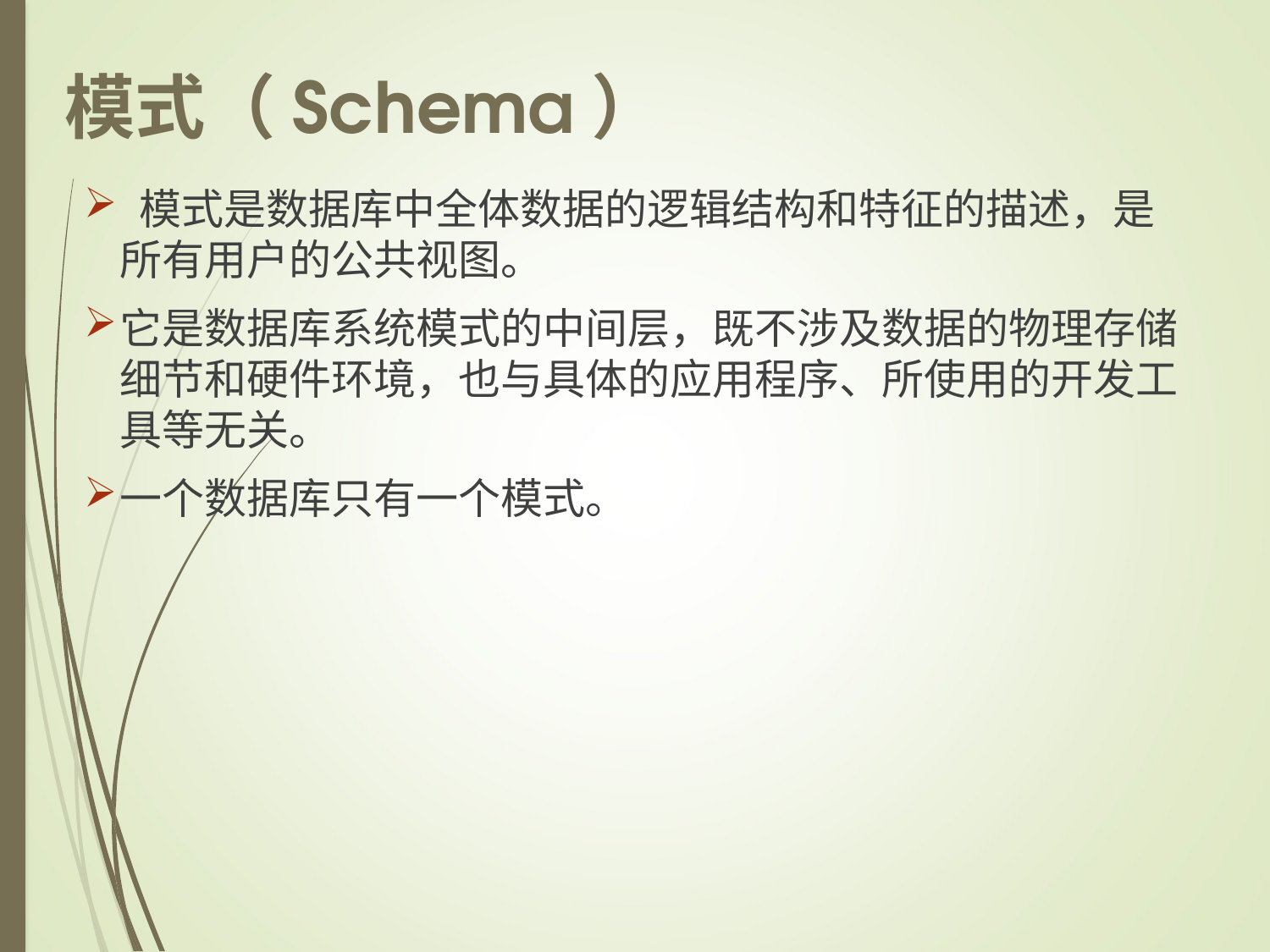

模式（Schema）
 模式是数据库中全体数据的逻辑结构和特征的描述，是所有用户的公共视图。
它是数据库系统模式的中间层，既不涉及数据的物理存储细节和硬件环境，也与具体的应用程序、所使用的开发工具等无关。
一个数据库只有一个模式。